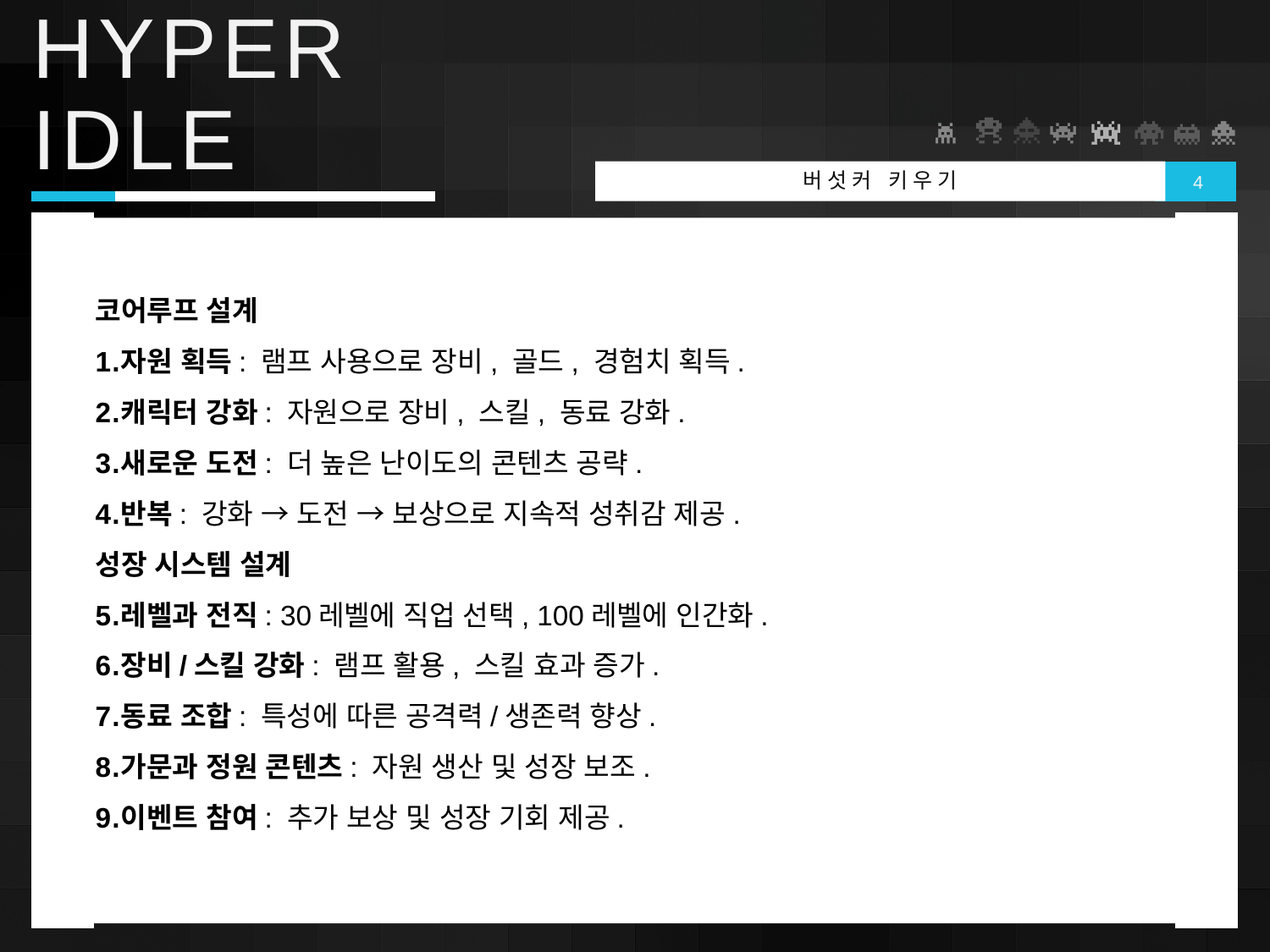

# HYPER IDLE
버섯커 키우기
4

코어루프 설계
자원 획득: 램프 사용으로 장비, 골드, 경험치 획득.
캐릭터 강화: 자원으로 장비, 스킬, 동료 강화.
새로운 도전: 더 높은 난이도의 콘텐츠 공략.
반복: 강화 → 도전 → 보상으로 지속적 성취감 제공.
성장 시스템 설계
레벨과 전직: 30레벨에 직업 선택, 100레벨에 인간화.
장비/스킬 강화: 램프 활용, 스킬 효과 증가.
동료 조합: 특성에 따른 공격력/생존력 향상.
가문과 정원 콘텐츠: 자원 생산 및 성장 보조.
이벤트 참여: 추가 보상 및 성장 기회 제공.